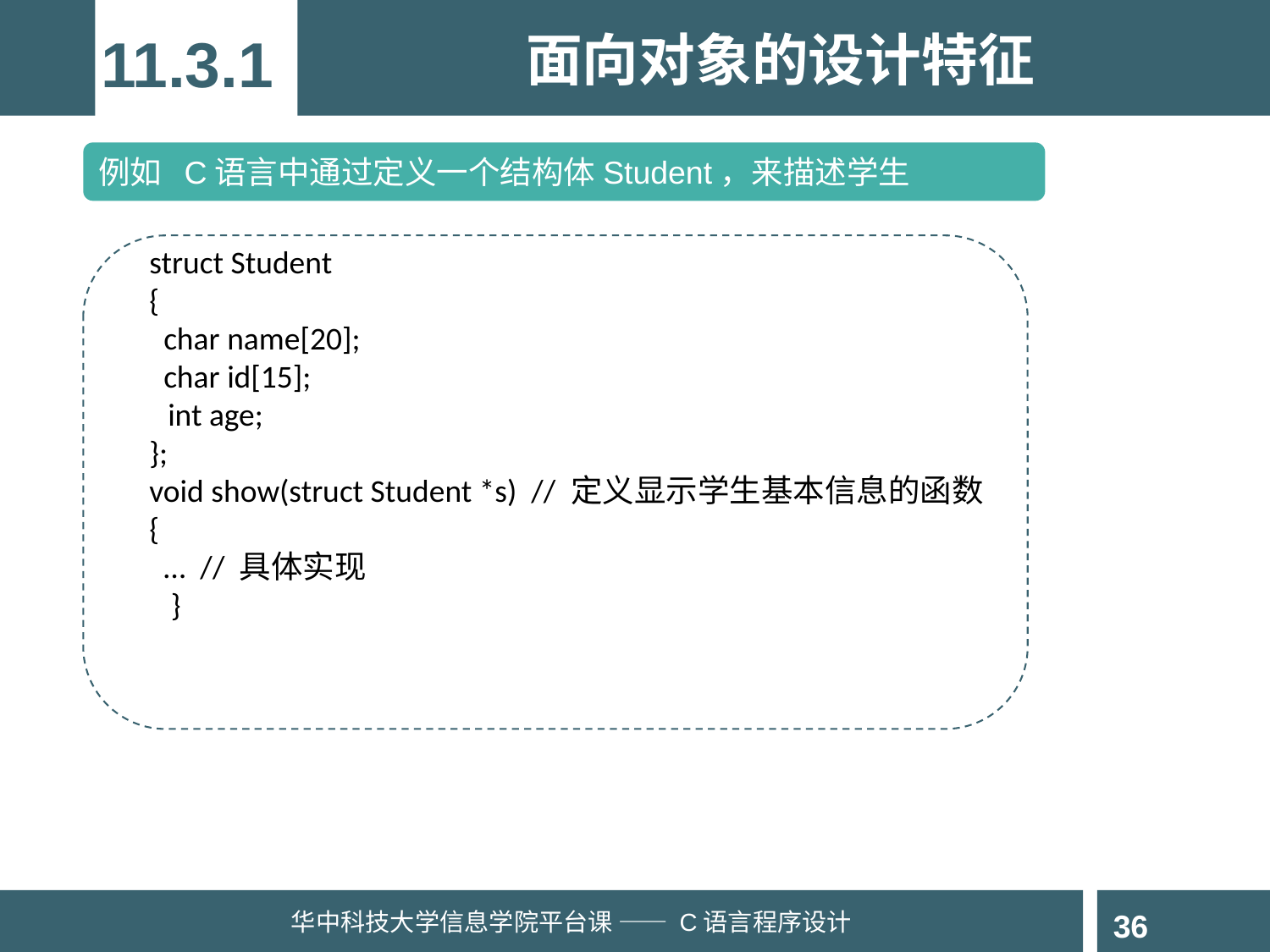

11.3.1
面向对象的设计特征
例如  C语言中通过定义一个结构体Student，来描述学生

struct Student
{
  char name[20];
  char id[15];
int age;
};
void show(struct Student *s)  // 定义显示学生基本信息的函数
{
  …  // 具体实现
   }